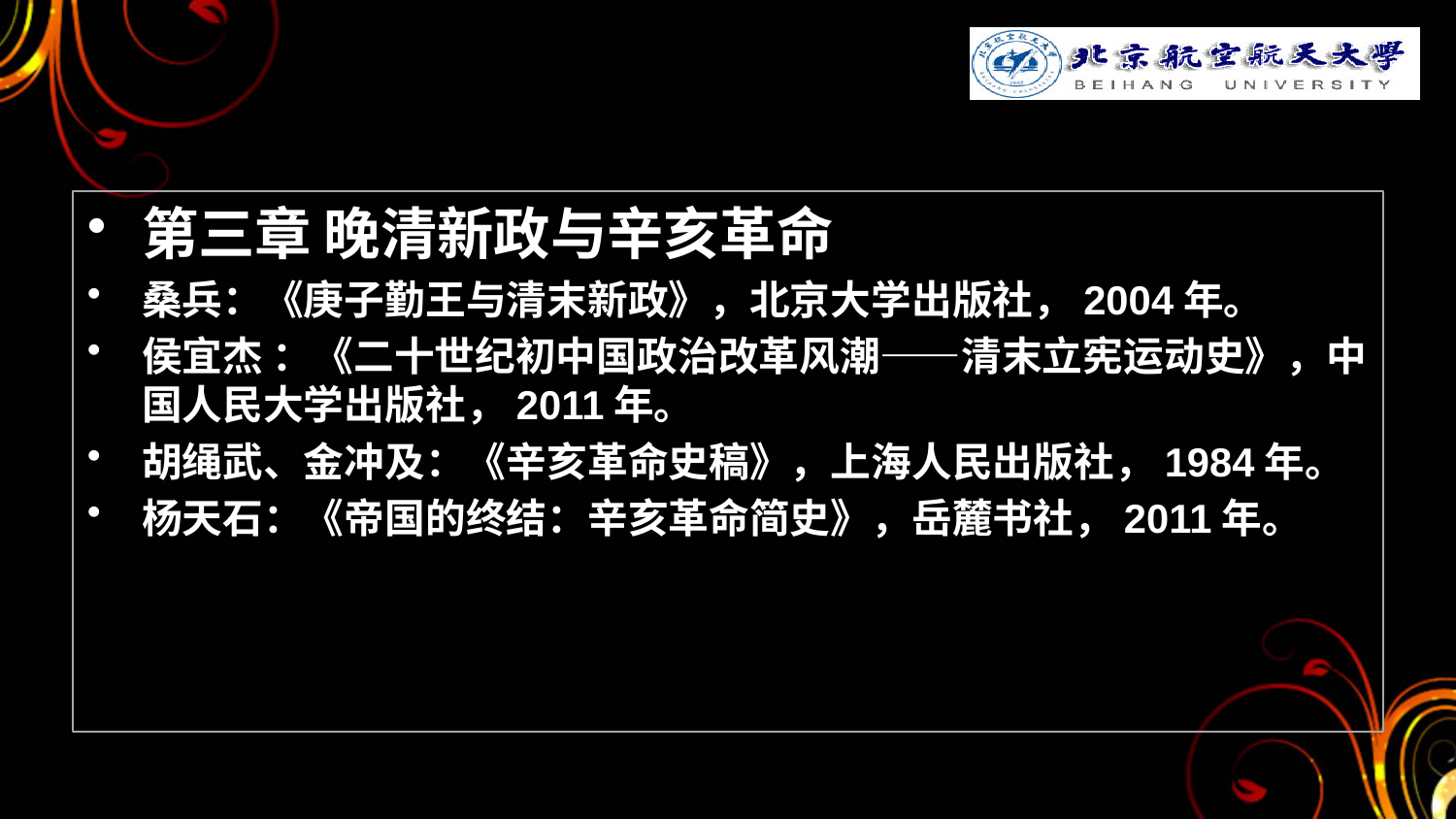

#
第三章 晚清新政与辛亥革命
桑兵：《庚子勤王与清末新政》，北京大学出版社，2004年。
侯宜杰 ：《二十世纪初中国政治改革风潮——清末立宪运动史》，中国人民大学出版社，2011年。
胡绳武、金冲及：《辛亥革命史稿》，上海人民出版社，1984年。
杨天石：《帝国的终结：辛亥革命简史》，岳麓书社，2011年。